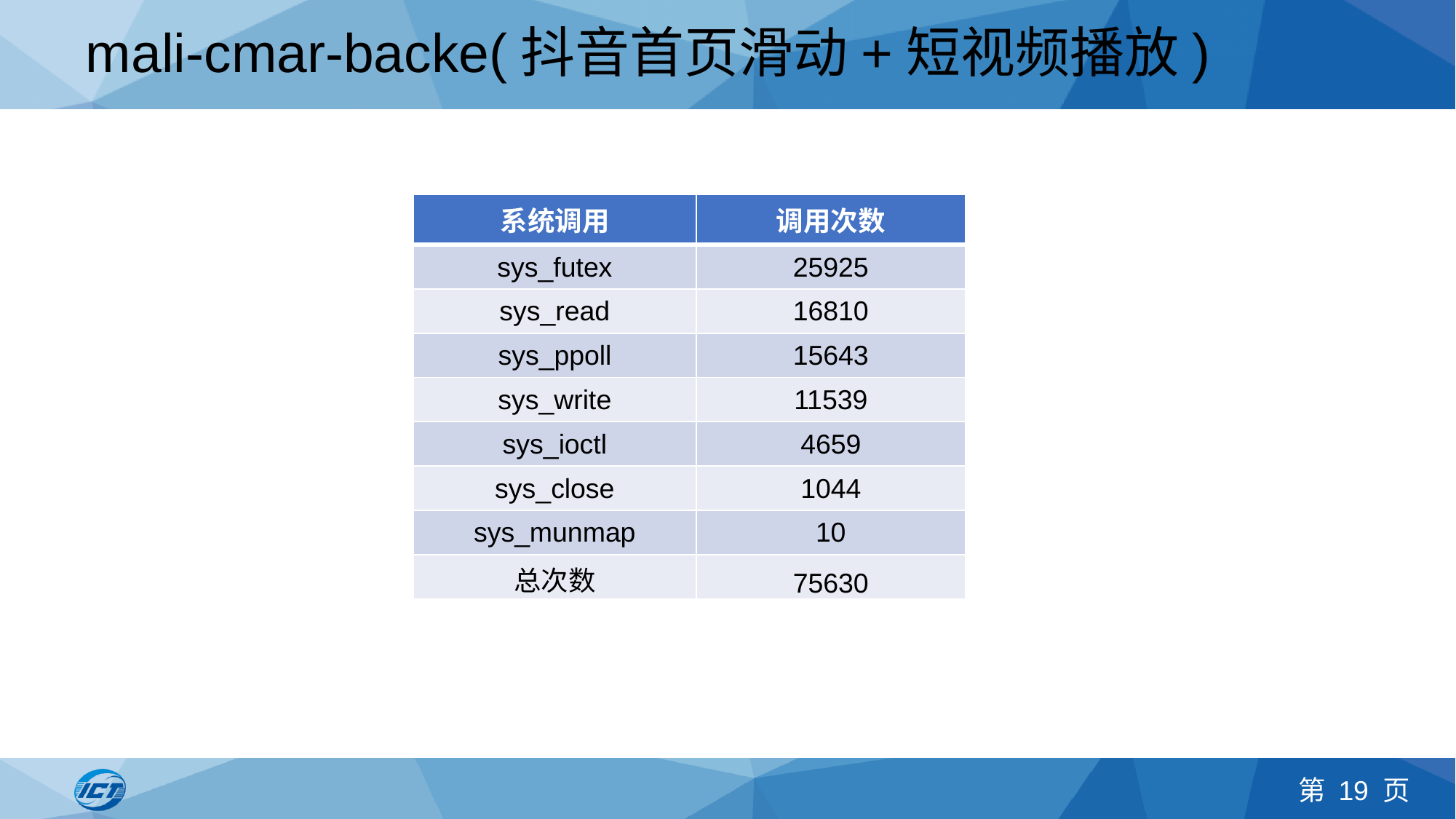

# mali-cmar-backe(抖音首页滑动+短视频播放)
| 系统调用 | 调用次数 |
| --- | --- |
| sys\_futex | 25925 |
| sys\_read | 16810 |
| sys\_ppoll | 15643 |
| sys\_write | 11539 |
| sys\_ioctl | 4659 |
| sys\_close | 1044 |
| sys\_munmap | 10 |
| 总次数 | 75630 |
第 19 页